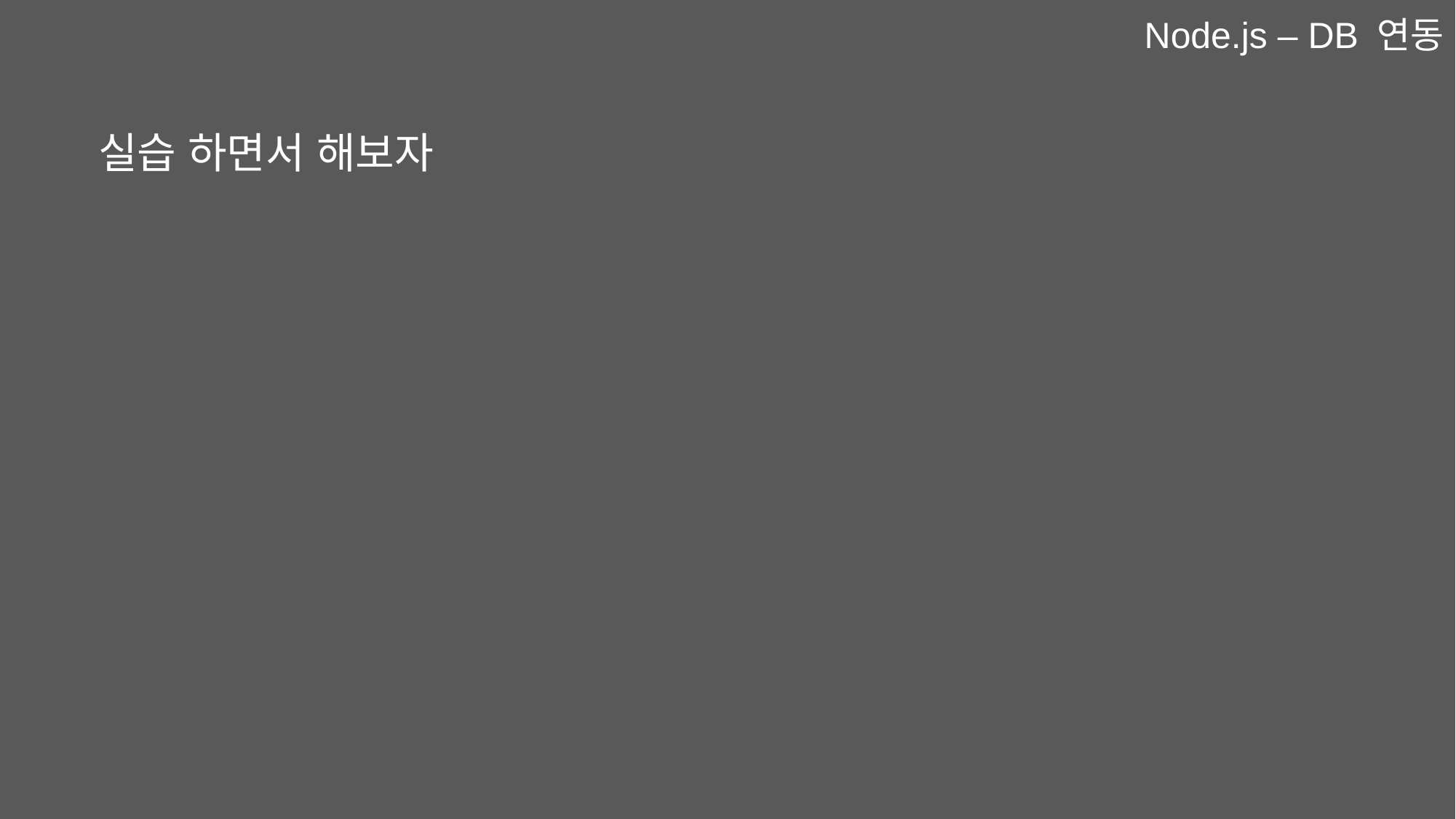

Node.js – DB 연동
실습 하면서 해보자